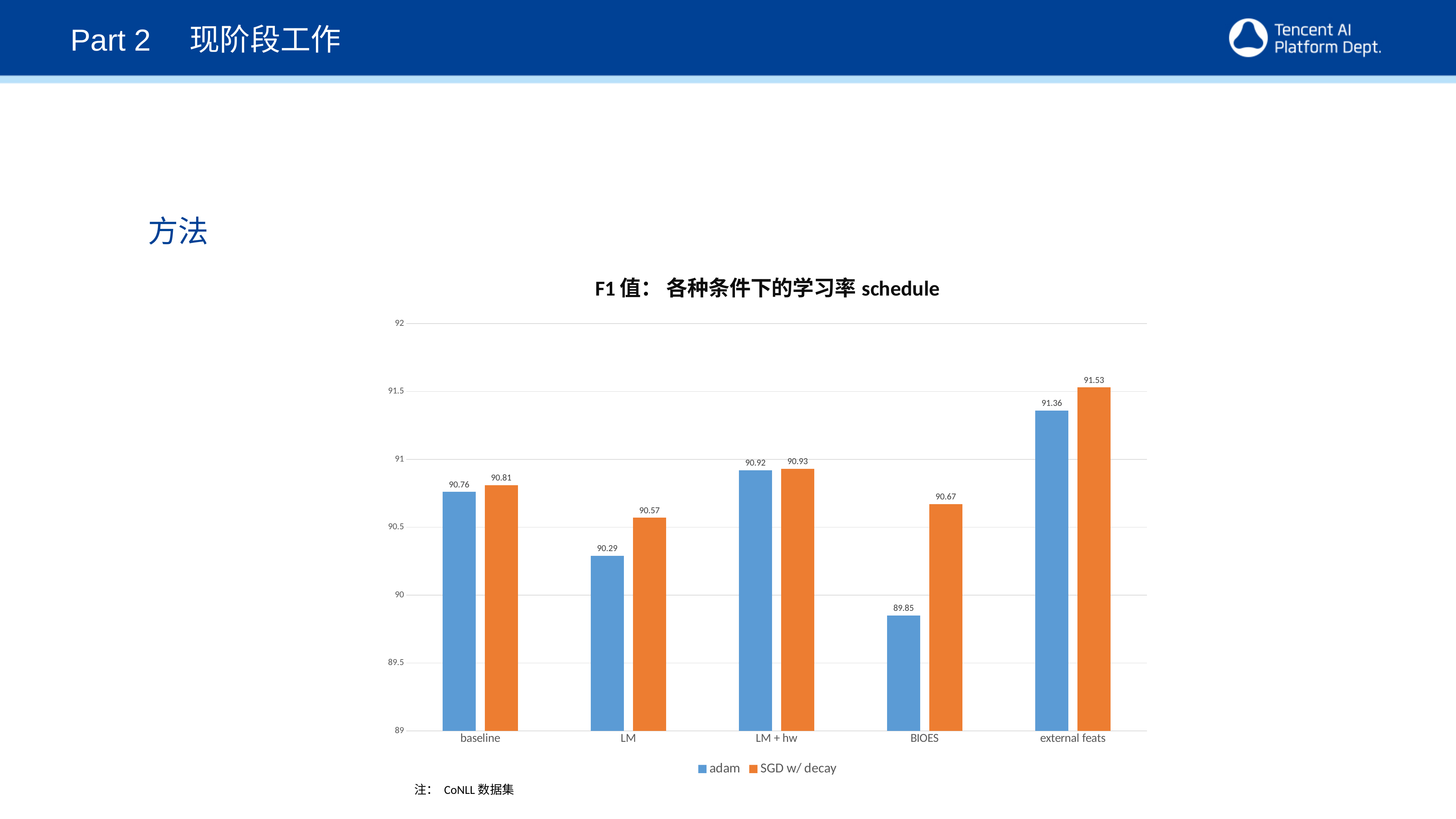

现阶段工作
Part 2
方法

### Chart: F1值： 各种条件下的学习率schedule

| Category | adam | SGD w/ decay |
|---|---|---|
| baseline | 90.76 | 90.81 |
| LM | 90.29 | 90.57 |
| LM + hw | 90.92 | 90.93 |
| BIOES | 89.85 | 90.66999999999997 |
| external feats | 91.36 | 91.53 |
注： CoNLL数据集